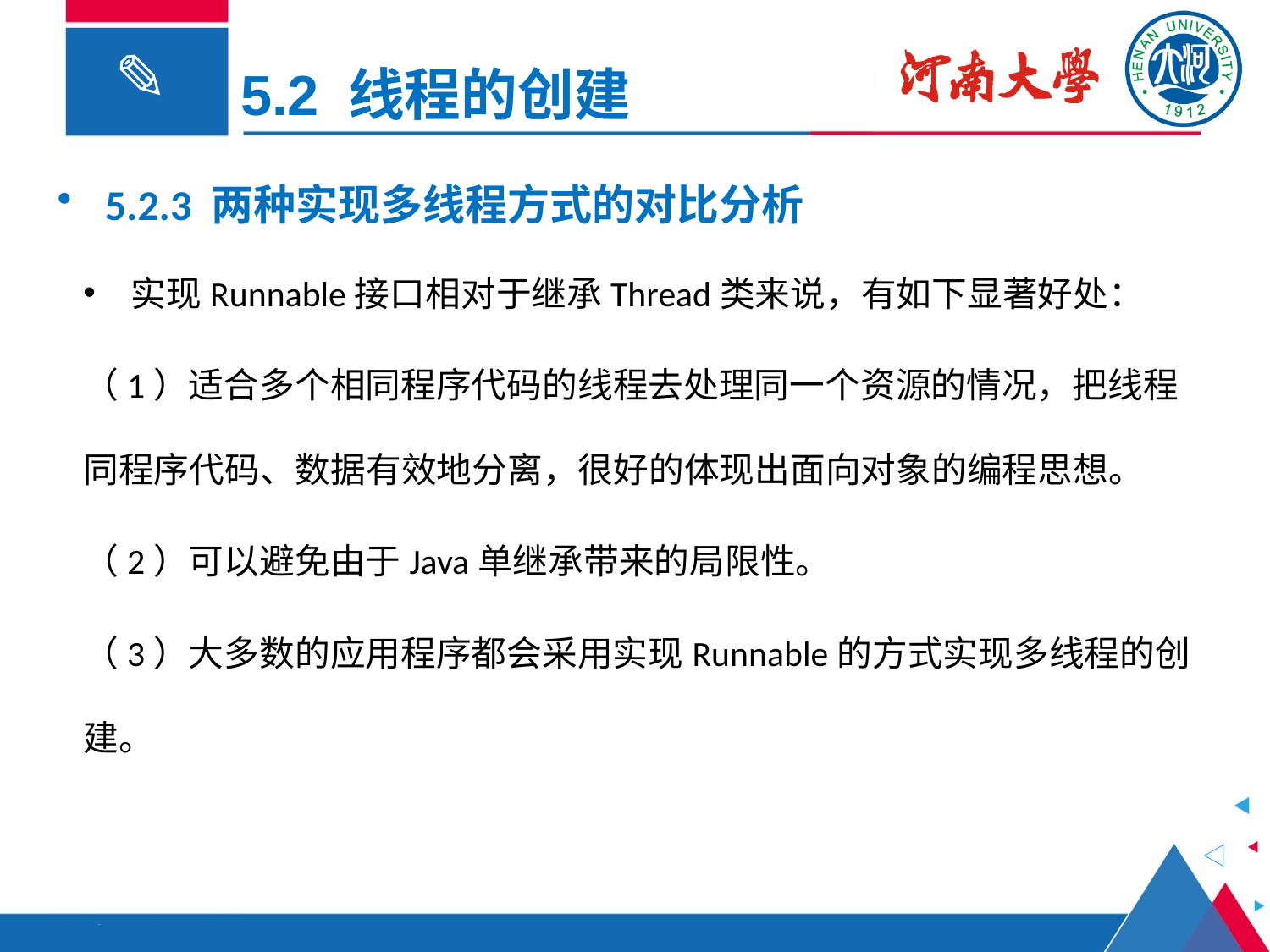

5.2 线程的创建
5.2.3 两种实现多线程方式的对比分析

实现Runnable接口相对于继承Thread类来说，有如下显著好处：
（1）适合多个相同程序代码的线程去处理同一个资源的情况，把线程同程序代码、数据有效地分离，很好的体现出面向对象的编程思想。
（2）可以避免由于Java单继承带来的局限性。
（3）大多数的应用程序都会采用实现Runnable的方式实现多线程的创建。